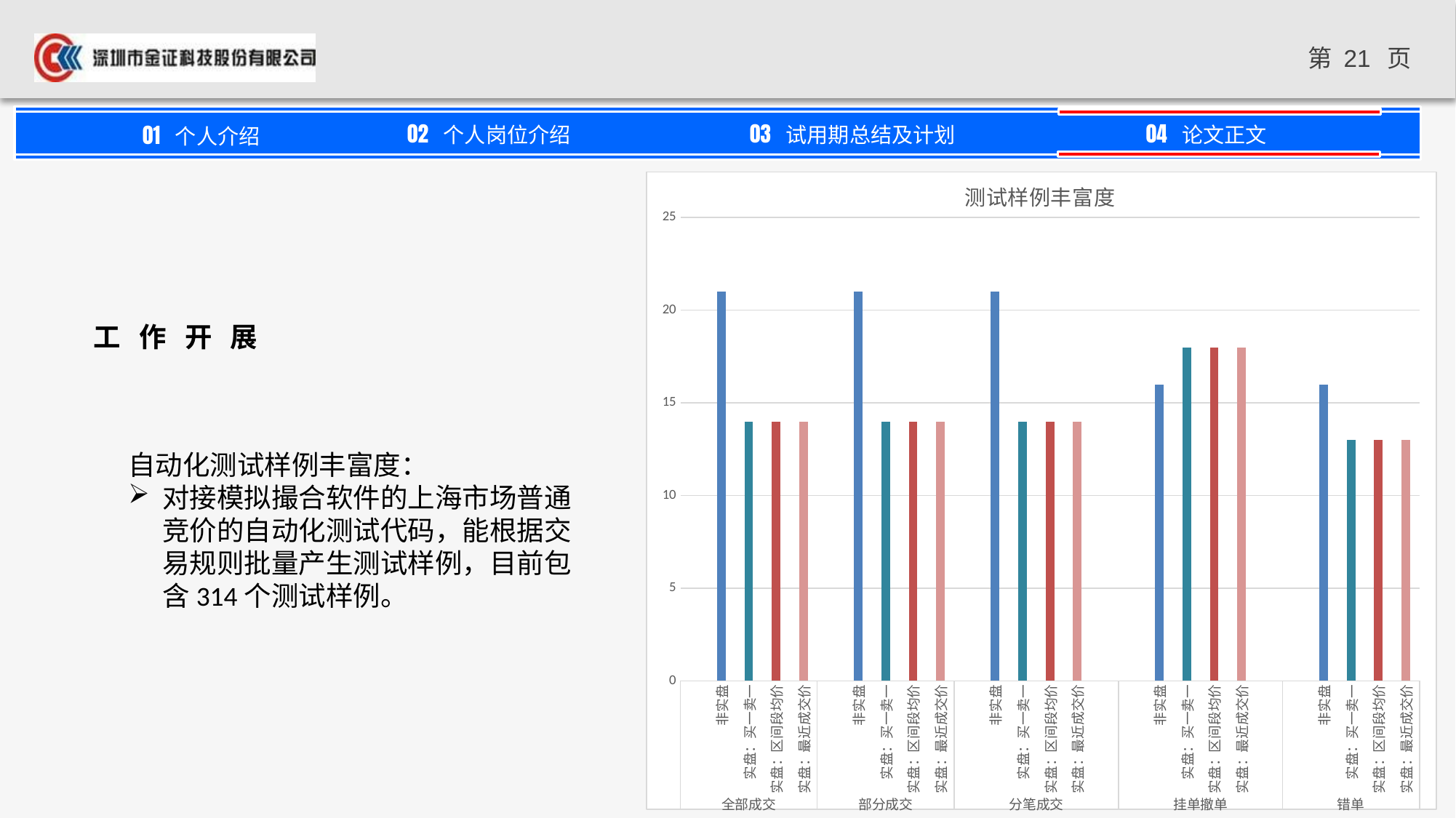

### Chart: 测试样例丰富度

| Category |  |
|---|---|
|  | None |
| 非实盘 | 21.0 |
| 实盘：买一卖一 | 14.0 |
| 实盘：区间段均价 | 14.0 |
| 实盘：最近成交价 | 14.0 |
|  | None |
| 非实盘 | 21.0 |
| 实盘：买一卖一 | 14.0 |
| 实盘：区间段均价 | 14.0 |
| 实盘：最近成交价 | 14.0 |
|  | None |
| 非实盘 | 21.0 |
| 实盘：买一卖一 | 14.0 |
| 实盘：区间段均价 | 14.0 |
| 实盘：最近成交价 | 14.0 |
|  | None |
|  | None |
| 非实盘 | 16.0 |
| 实盘：买一卖一 | 18.0 |
| 实盘：区间段均价 | 18.0 |
| 实盘：最近成交价 | 18.0 |
|  | None |
|  | None |
| 非实盘 | 16.0 |
| 实盘：买一卖一 | 13.0 |
| 实盘：区间段均价 | 13.0 |
| 实盘：最近成交价 | 13.0 |
工   作   开   展
自动化测试样例丰富度：
对接模拟撮合软件的上海市场普通竞价的自动化测试代码，能根据交易规则批量产生测试样例，目前包含314个测试样例。